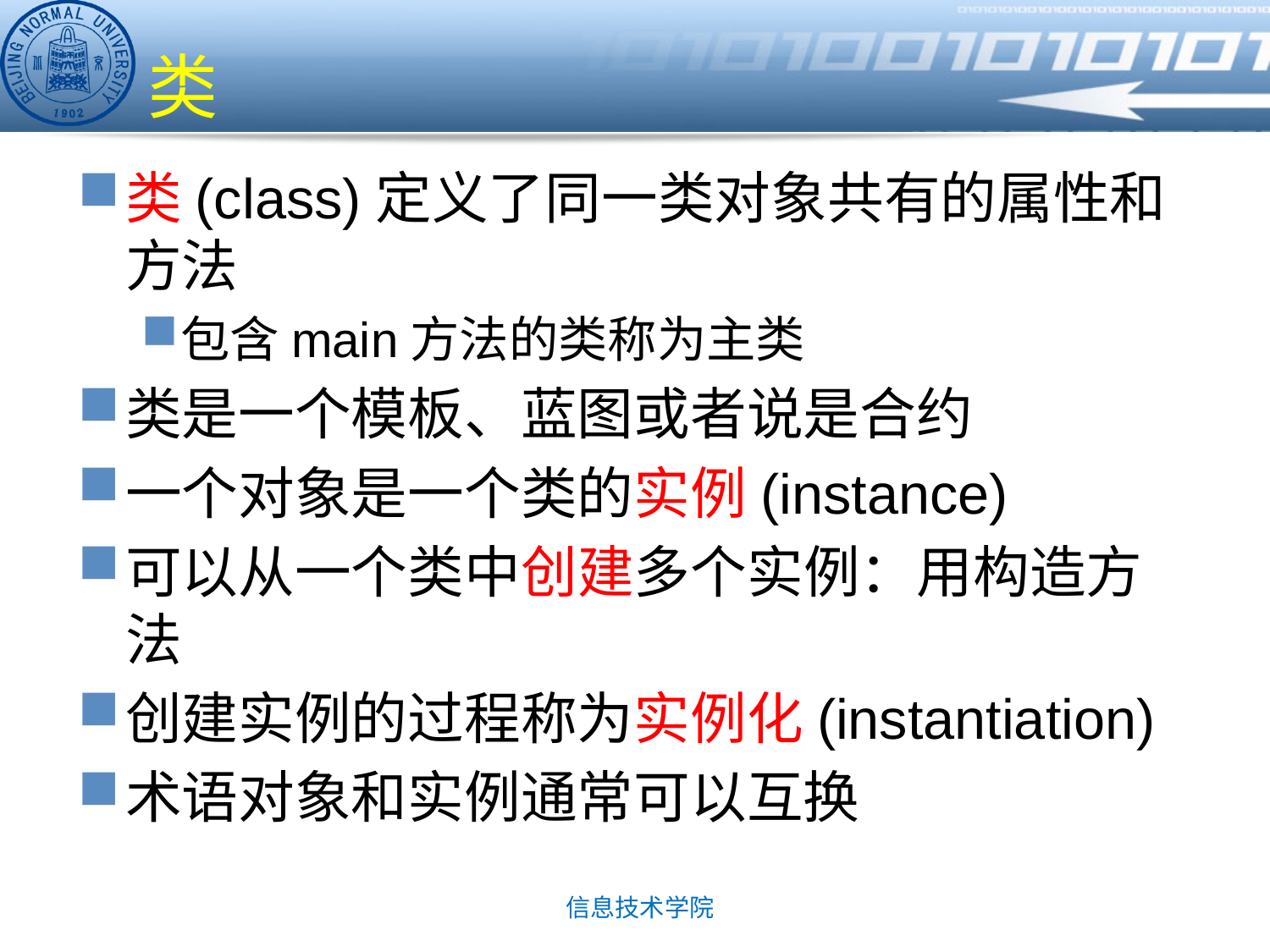

# 类
类(class)定义了同一类对象共有的属性和方法
包含main方法的类称为主类
类是一个模板、蓝图或者说是合约
一个对象是一个类的实例(instance)
可以从一个类中创建多个实例：用构造方法
创建实例的过程称为实例化(instantiation)
术语对象和实例通常可以互换

5